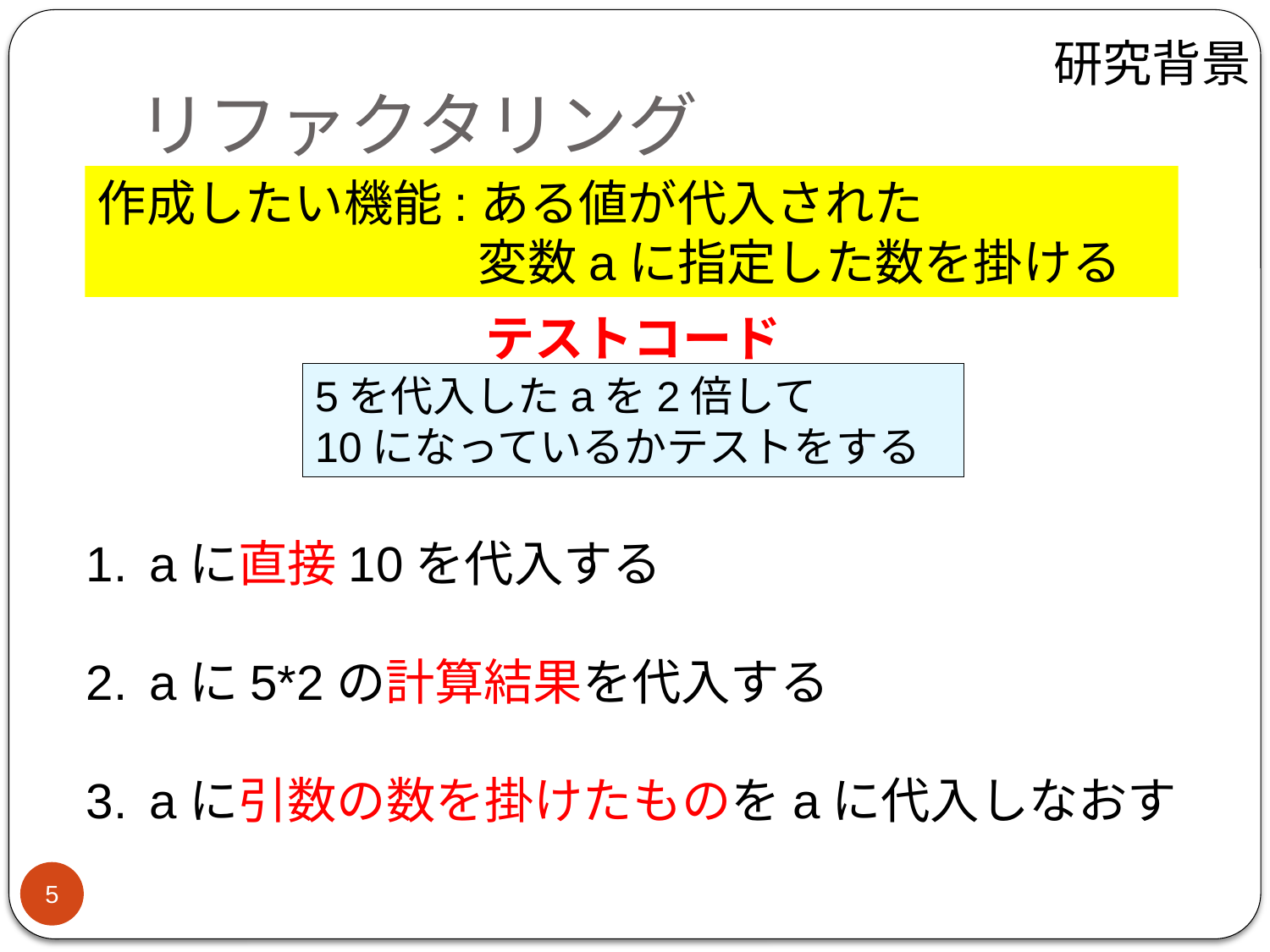

# リファクタリング
研究背景
作成したい機能:ある値が代入された
			変数aに指定した数を掛ける
テストコード
5を代入したaを2倍して
10になっているかテストをする
aに直接10を代入する

aに5*2の計算結果を代入する

aに引数の数を掛けたものをaに代入しなおす
5